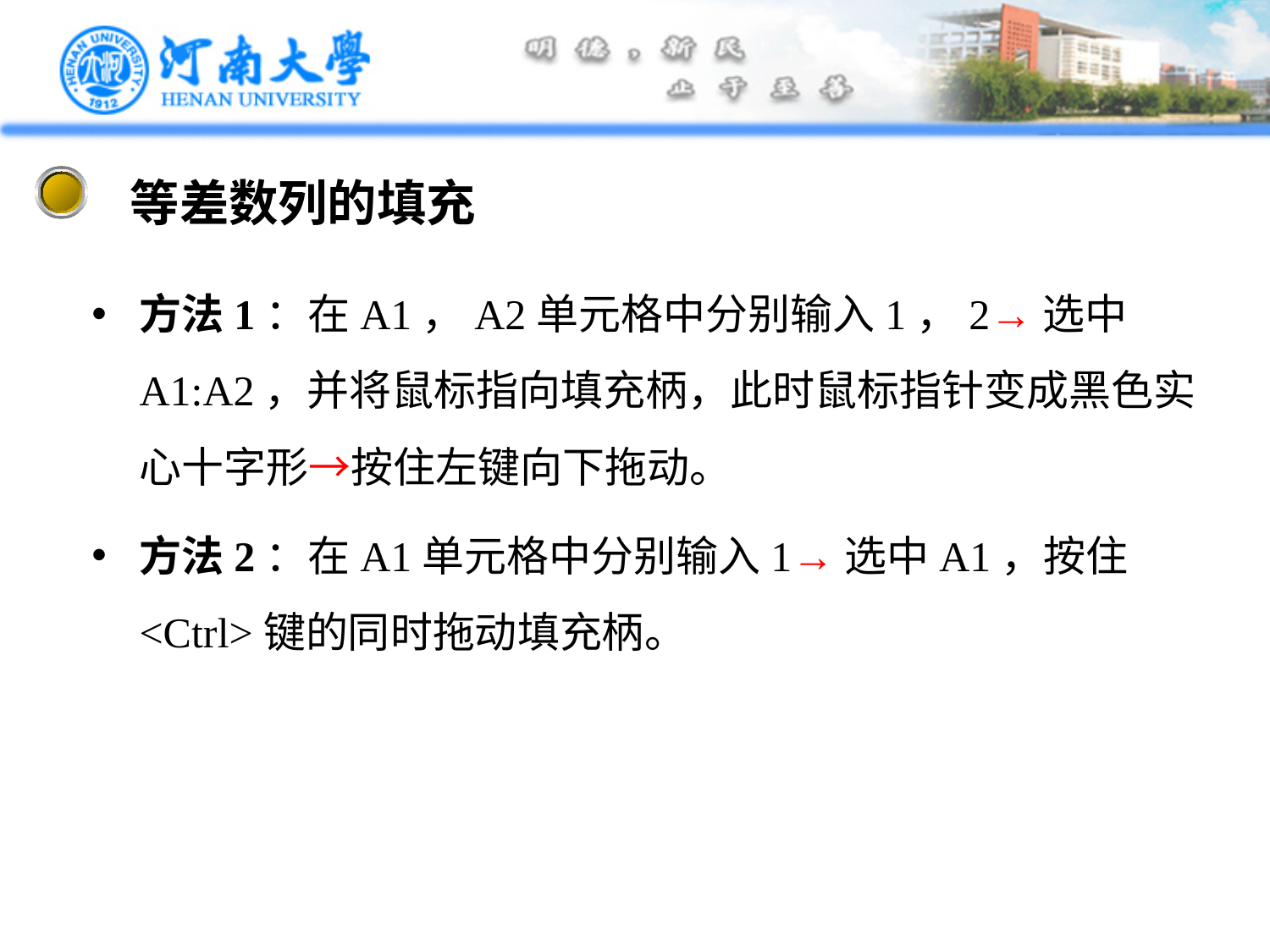

等差数列的填充

方法1：在A1，A2单元格中分别输入1，2→选中A1:A2，并将鼠标指向填充柄，此时鼠标指针变成黑色实心十字形→按住左键向下拖动。
方法2：在A1单元格中分别输入1→选中A1，按住<Ctrl>键的同时拖动填充柄。